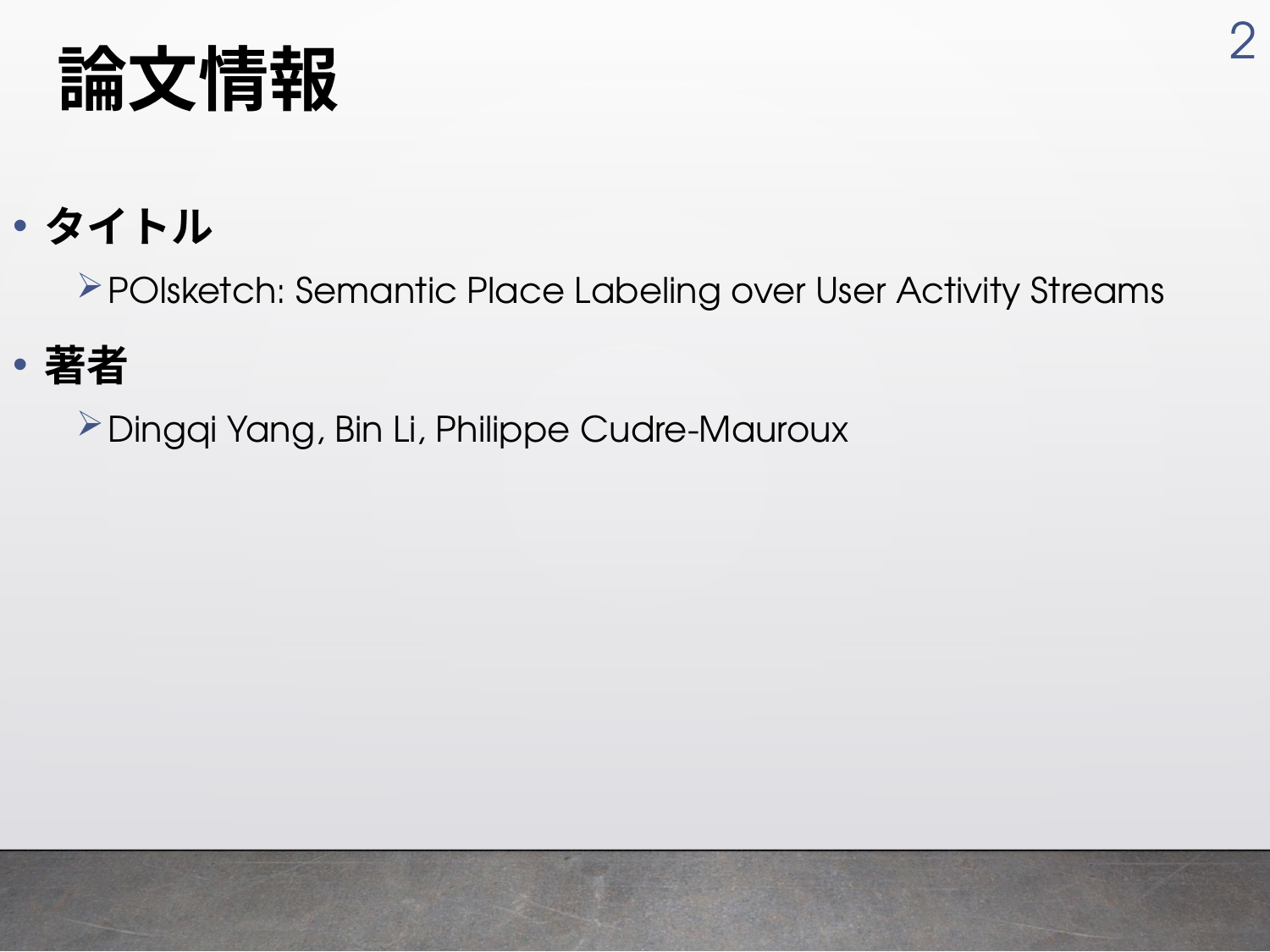

2
# 論文情報
タイトル
POIsketch: Semantic Place Labeling over User Activity Streams
著者
Dingqi Yang, Bin Li, Philippe Cudre-Mauroux